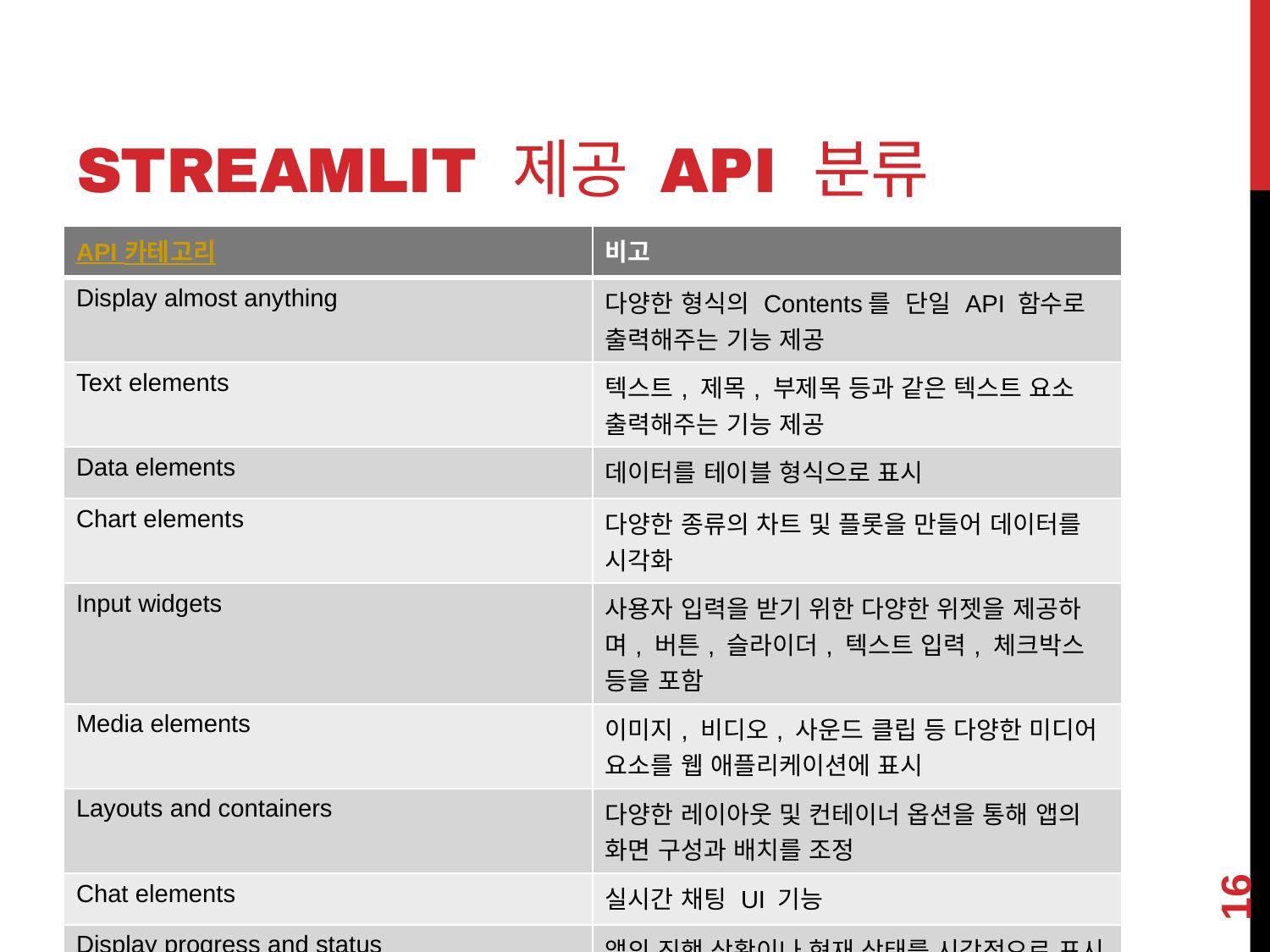

# STREAMLIT 제공 API 분류
| API 카테고리 | 비고 |
| --- | --- |
| Display almost anything | 다양한 형식의 Contents를 단일 API 함수로 출력해주는 기능 제공 |
| Text elements | 텍스트, 제목, 부제목 등과 같은 텍스트 요소 출력해주는 기능 제공 |
| Data elements | 데이터를 테이블 형식으로 표시 |
| Chart elements | 다양한 종류의 차트 및 플롯을 만들어 데이터를 시각화 |
| Input widgets | 사용자 입력을 받기 위한 다양한 위젯을 제공하며, 버튼, 슬라이더, 텍스트 입력, 체크박스 등을 포함 |
| Media elements | 이미지, 비디오, 사운드 클립 등 다양한 미디어 요소를 웹 애플리케이션에 표시 |
| Layouts and containers | 다양한 레이아웃 및 컨테이너 옵션을 통해 앱의 화면 구성과 배치를 조정 |
| Chat elements | 실시간 채팅 UI 기능 |
| Display progress and status | 앱의 진행 상황이나 현재 상태를 시각적으로 표시 |
16